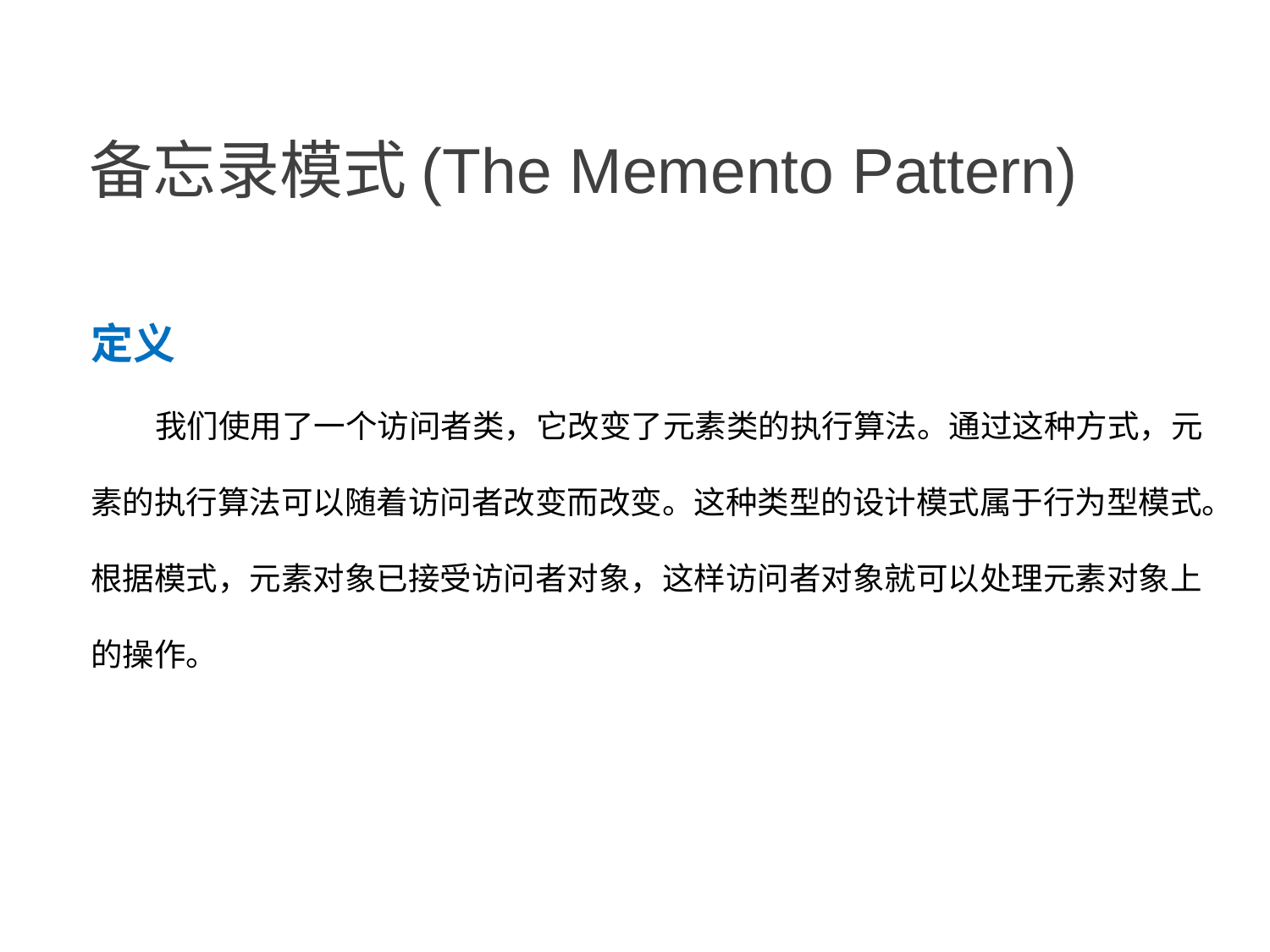

备忘录模式(The Memento Pattern)
定义
我们使用了一个访问者类，它改变了元素类的执行算法。通过这种方式，元素的执行算法可以随着访问者改变而改变。这种类型的设计模式属于行为型模式。根据模式，元素对象已接受访问者对象，这样访问者对象就可以处理元素对象上的操作。